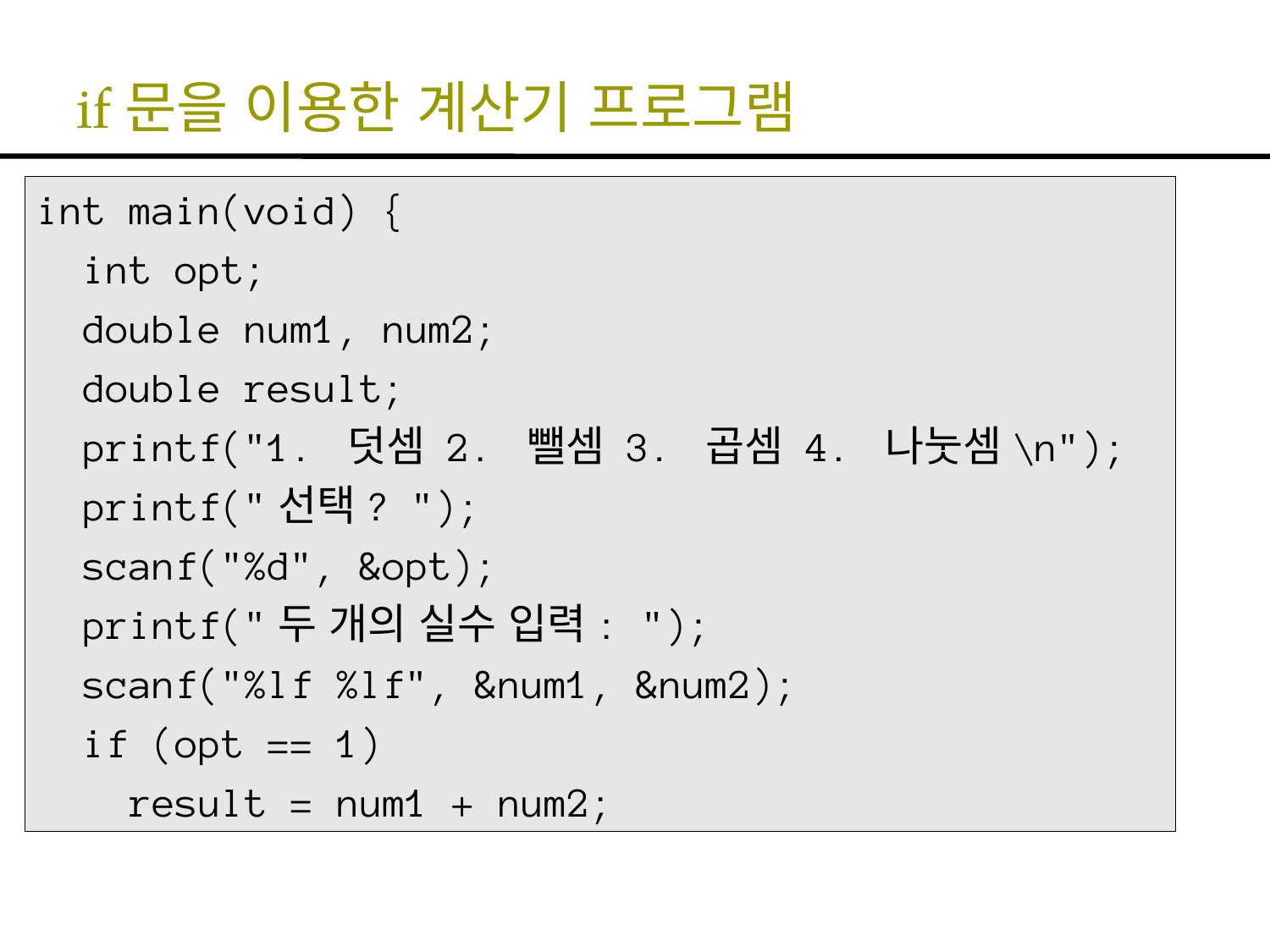

# if문을 이용한 계산기 프로그램
int main(void) {
  int opt;
  double num1, num2;
  double result;
  printf("1. 덧셈 2. 뺄셈 3. 곱셈 4. 나눗셈\n");
  printf("선택? ");
  scanf("%d", &opt);
  printf("두 개의 실수 입력: ");
  scanf("%lf %lf", &num1, &num2);
  if (opt == 1)
    result = num1 + num2;